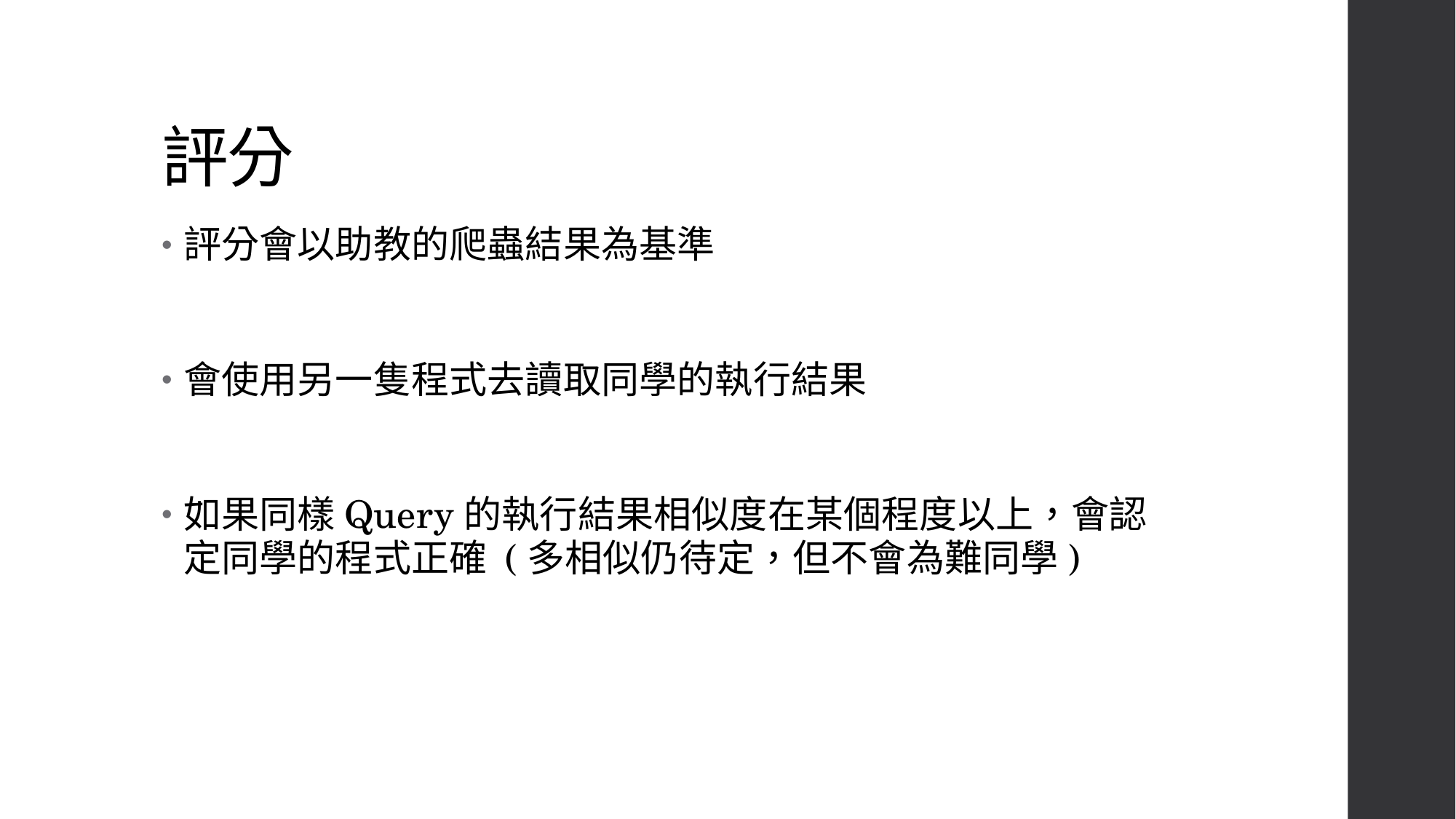

# 評分
評分會以助教的爬蟲結果為基準

會使用另一隻程式去讀取同學的執行結果

如果同樣Query的執行結果相似度在某個程度以上，會認定同學的程式正確 (多相似仍待定，但不會為難同學)